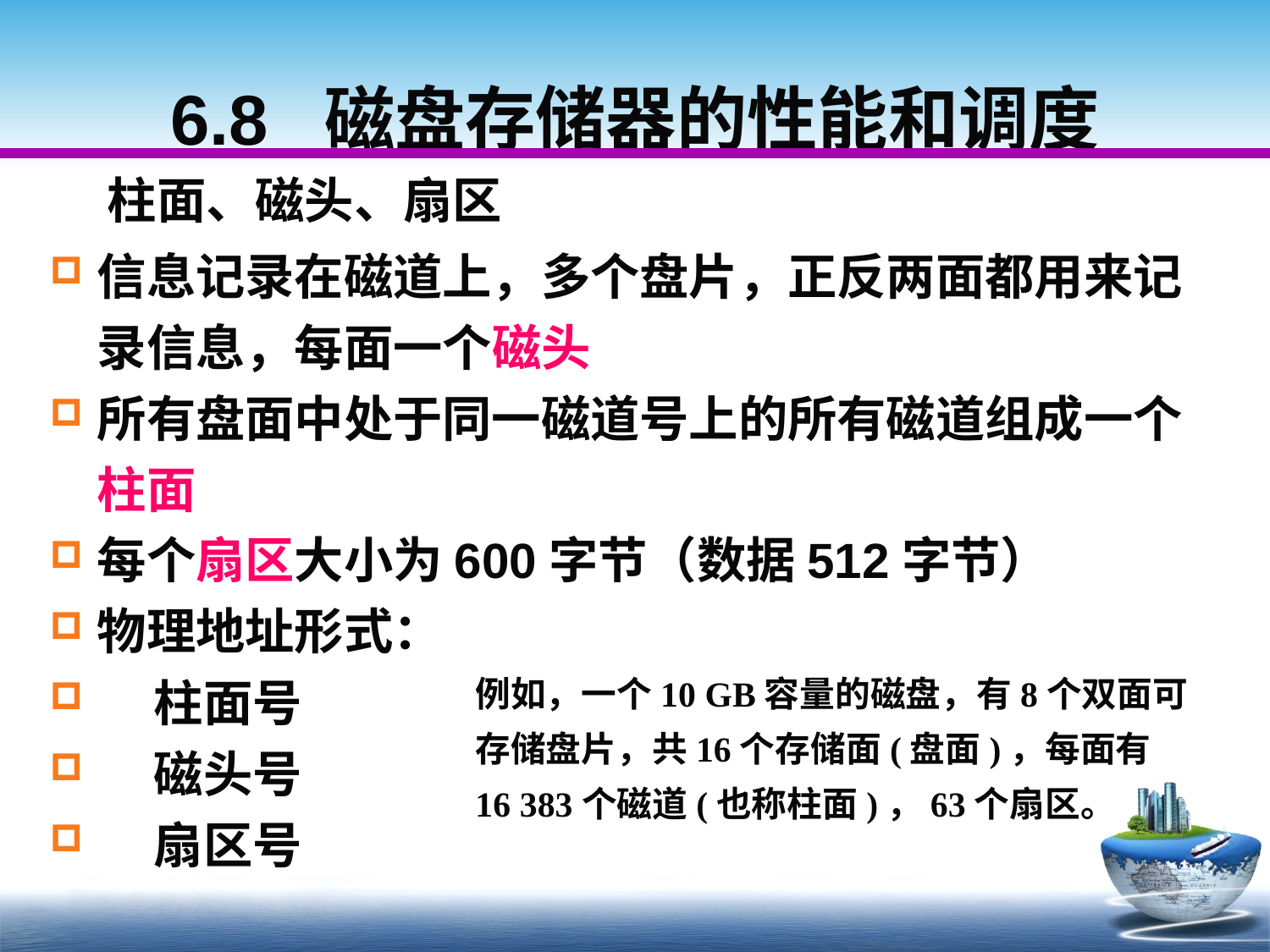

6.8  磁盘存储器的性能和调度

柱面、磁头、扇区
信息记录在磁道上，多个盘片，正反两面都用来记录信息，每面一个磁头
所有盘面中处于同一磁道号上的所有磁道组成一个柱面
每个扇区大小为600字节（数据512字节）
物理地址形式：
    柱面号
    磁头号
    扇区号
例如，一个10 GB容量的磁盘，有8个双面可存储盘片，共16个存储面(盘面)，每面有16 383个磁道(也称柱面)，63个扇区。